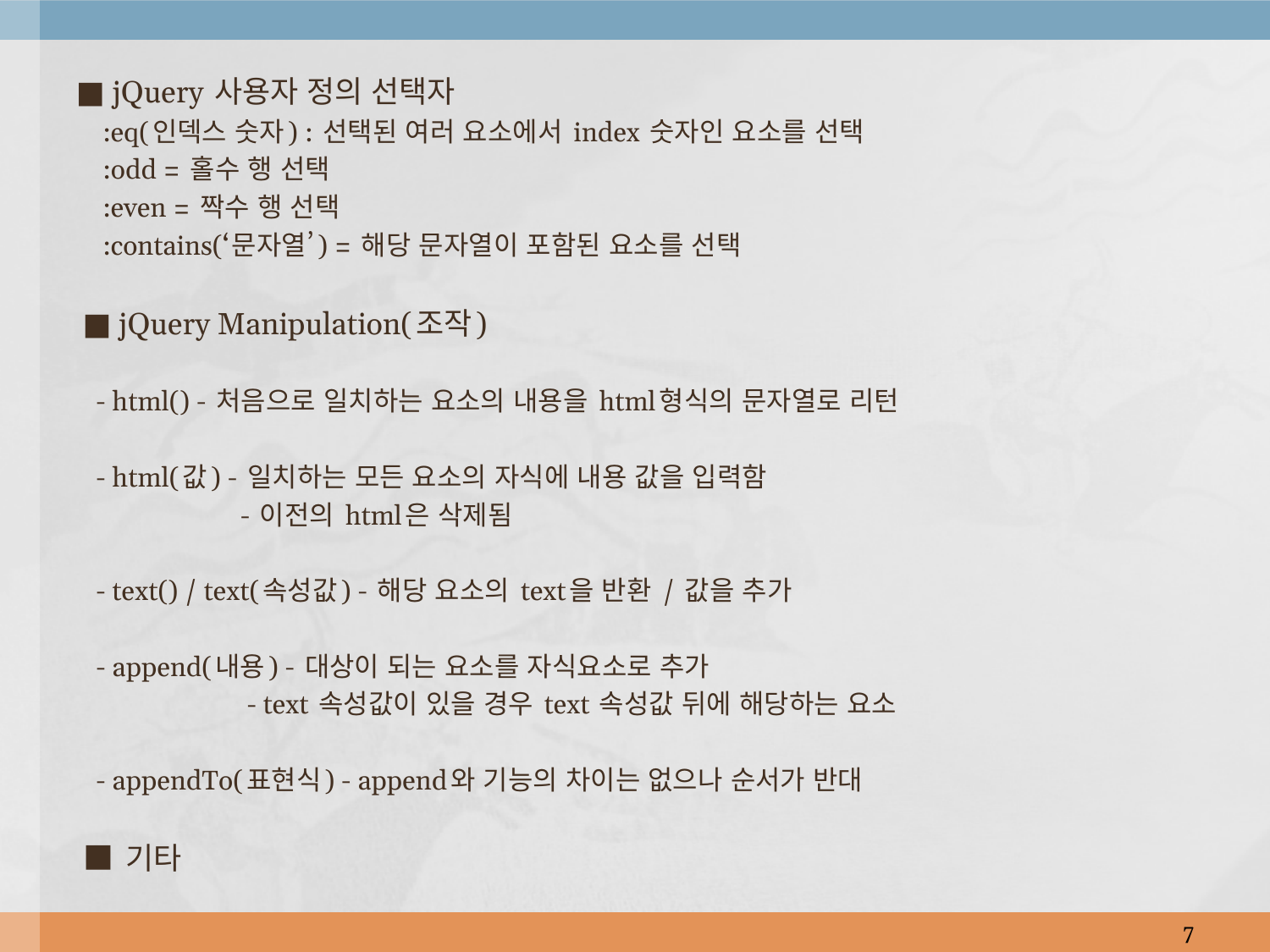

■ jQuery 사용자 정의 선택자
    :eq(인덱스 숫자) : 선택된 여러 요소에서 index 숫자인 요소를 선택
    :odd = 홀수 행 선택
    :even = 짝수 행 선택
    :contains(‘문자열’) = 해당 문자열이 포함된 요소를 선택

 ■ jQuery Manipulation(조작)

   - html() - 처음으로 일치하는 요소의 내용을 html형식의 문자열로 리턴

   - html(값) - 일치하는 모든 요소의 자식에 내용 값을 입력함
                         - 이전의 html은 삭제됨

   - text() / text(속성값) - 해당 요소의 text을 반환 / 값을 추가

   - append(내용) - 대상이 되는 요소를 자식요소로 추가
                          - text 속성값이 있을 경우 text 속성값 뒤에 해당하는 요소

   - appendTo(표현식) - append와 기능의 차이는 없으나 순서가 반대

 ■ 기타

7